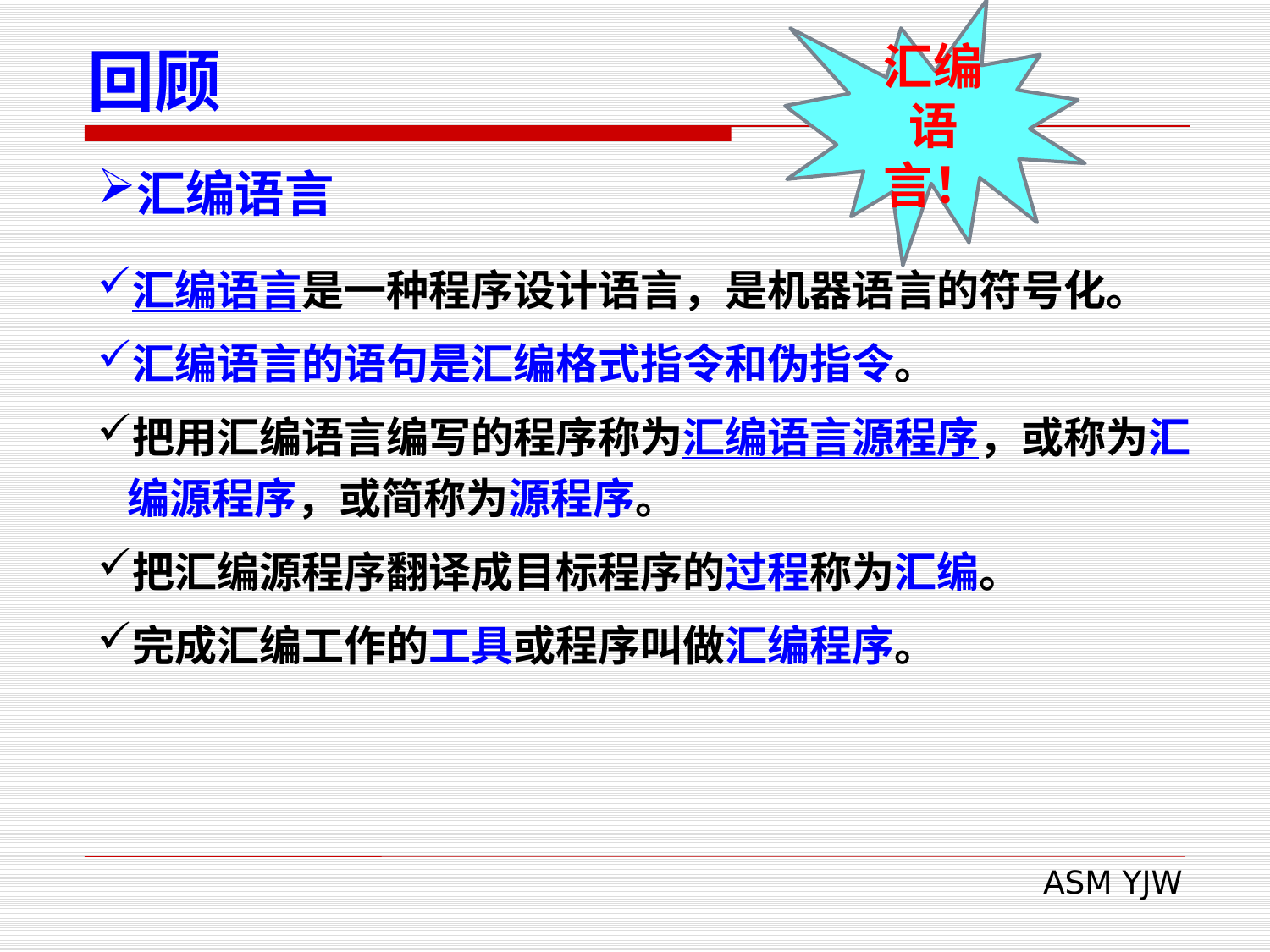

汇编语言！
# 回顾
汇编语言

汇编语言是一种程序设计语言，是机器语言的符号化。
汇编语言的语句是汇编格式指令和伪指令。
把用汇编语言编写的程序称为汇编语言源程序，或称为汇编源程序，或简称为源程序。
把汇编源程序翻译成目标程序的过程称为汇编。
完成汇编工作的工具或程序叫做汇编程序。